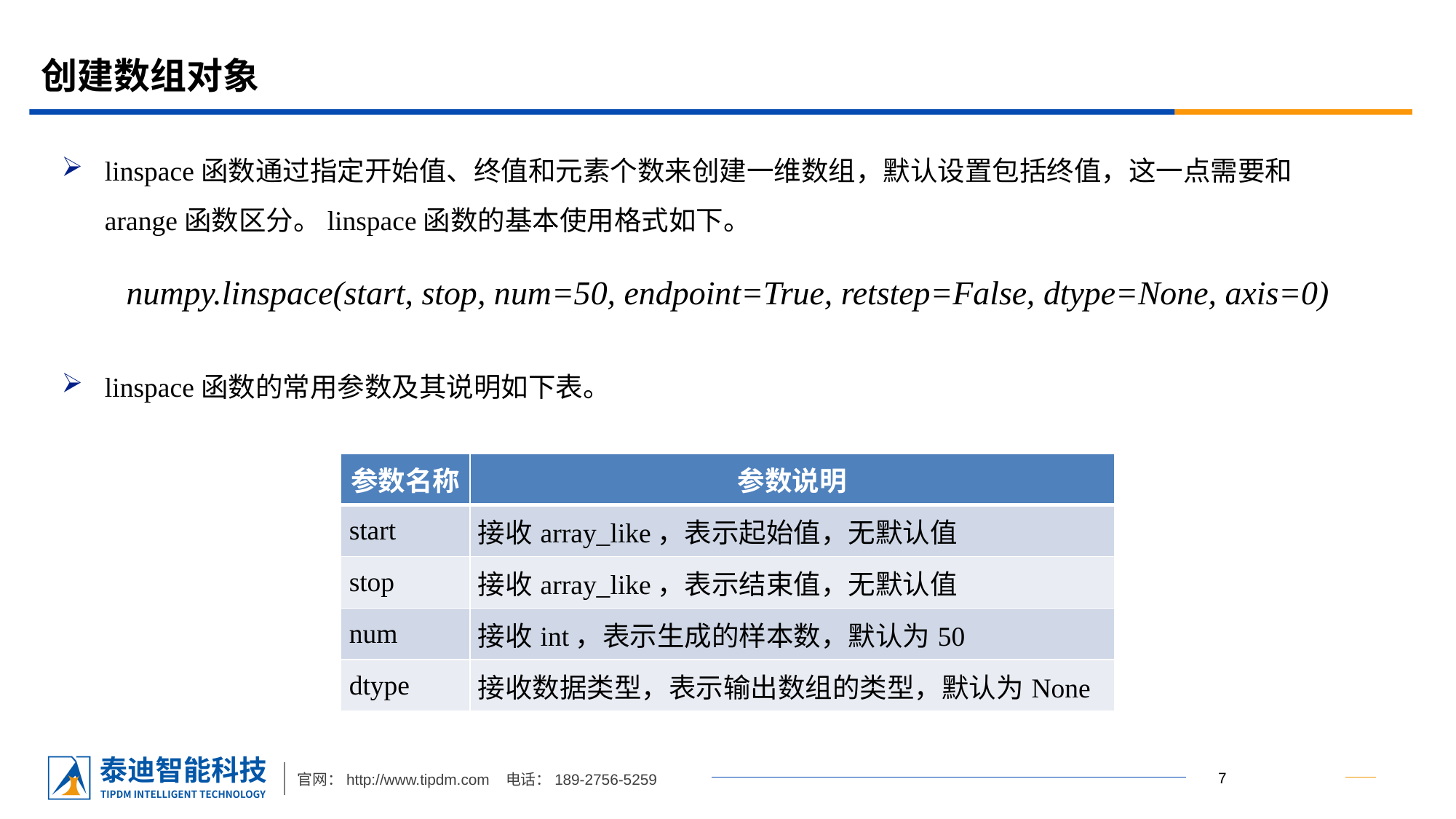

# 创建数组对象
linspace函数通过指定开始值、终值和元素个数来创建一维数组，默认设置包括终值，这一点需要和arange函数区分。linspace函数的基本使用格式如下。

linspace函数的常用参数及其说明如下表。

numpy.linspace(start, stop, num=50, endpoint=True, retstep=False, dtype=None, axis=0)
| 参数名称 | 参数说明 |
| --- | --- |
| start | 接收array\_like，表示起始值，无默认值 |
| stop | 接收array\_like，表示结束值，无默认值 |
| num | 接收int，表示生成的样本数，默认为50 |
| dtype | 接收数据类型，表示输出数组的类型，默认为None |